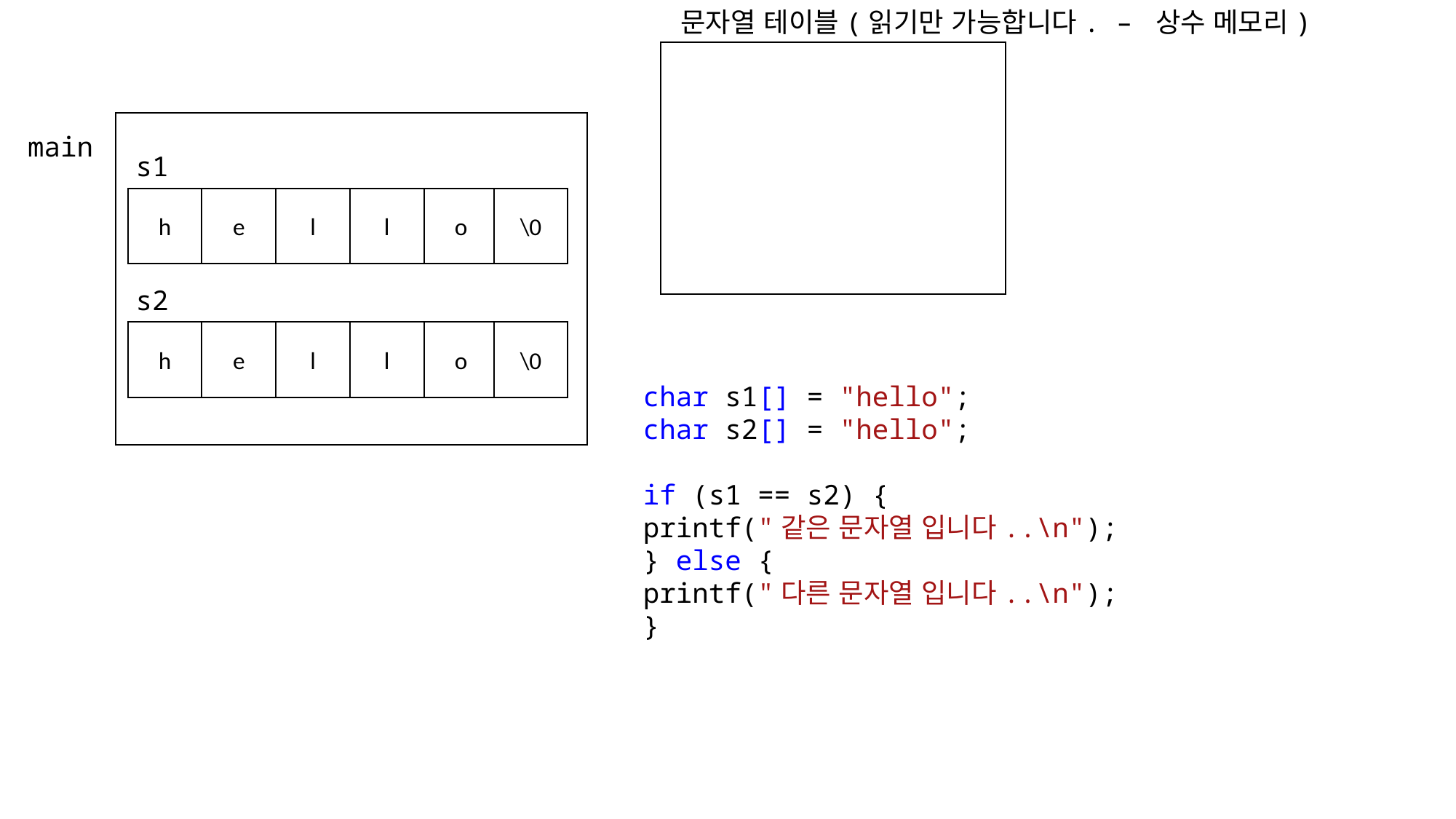

문자열 테이블(읽기만 가능합니다. – 상수 메모리)

main
s1
h
e
l
l
o
\0
s2
h
e
l
l
o
\0
char s1[] = "hello";
char s2[] = "hello";
if (s1 == s2) {
printf("같은 문자열 입니다..\n");
} else {
printf("다른 문자열 입니다..\n");
}